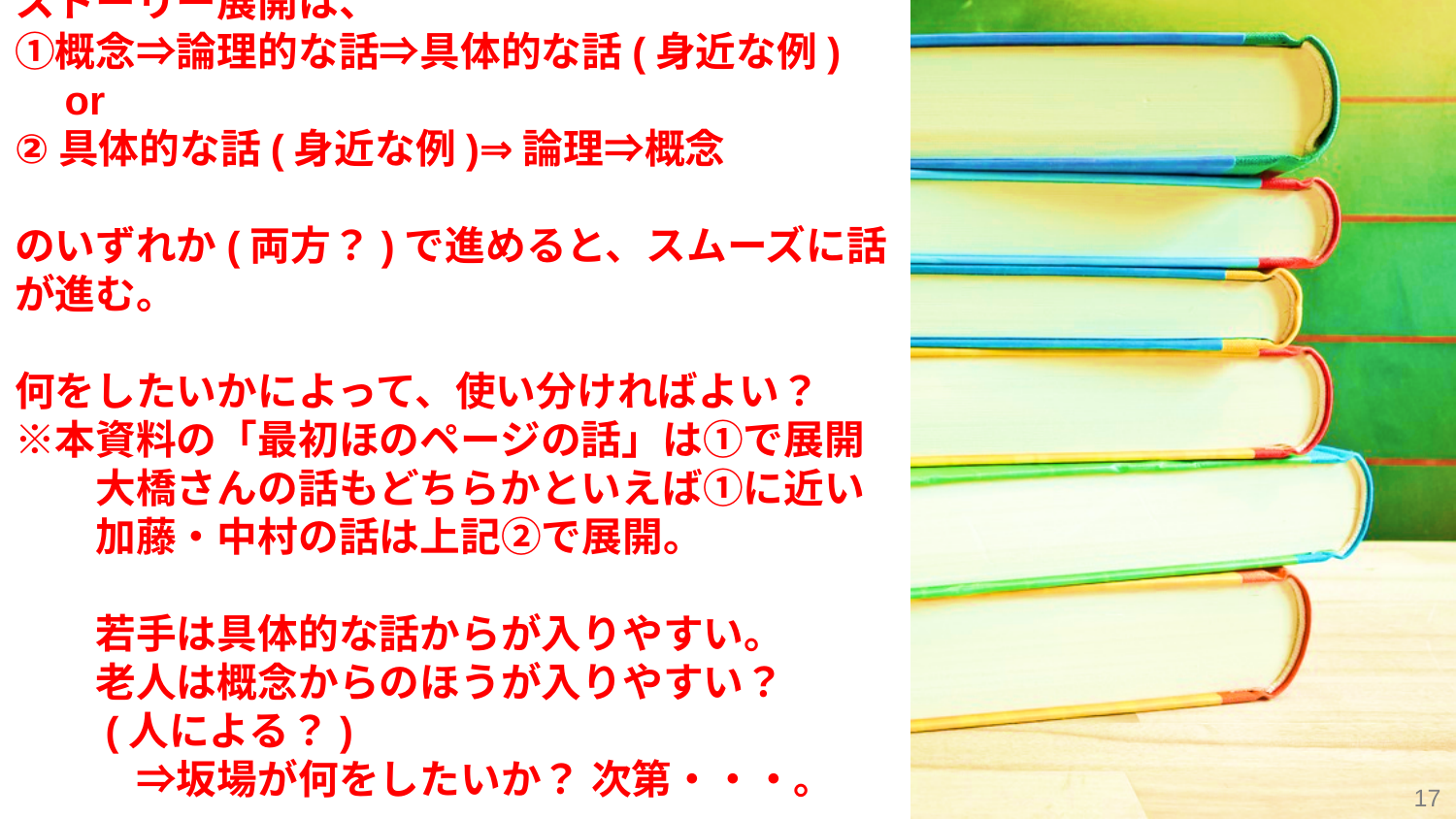

# ストーリー展開は、 ①概念⇒論理的な話⇒具体的な話(身近な例) 　or ②具体的な話(身近な例)⇒論理⇒概念 のいずれか(両方？)で進めると、スムーズに話が進む。 何をしたいかによって、使い分ければよい？ ※本資料の「最初ほのページの話」は①で展開 　　大橋さんの話もどちらかといえば①に近い 　　加藤・中村の話は上記②で展開。 　　若手は具体的な話からが入りやすい。 　　老人は概念からのほうが入りやすい？ 　　(人による？) 　　　⇒坂場が何をしたいか？ 次第・・・。
17